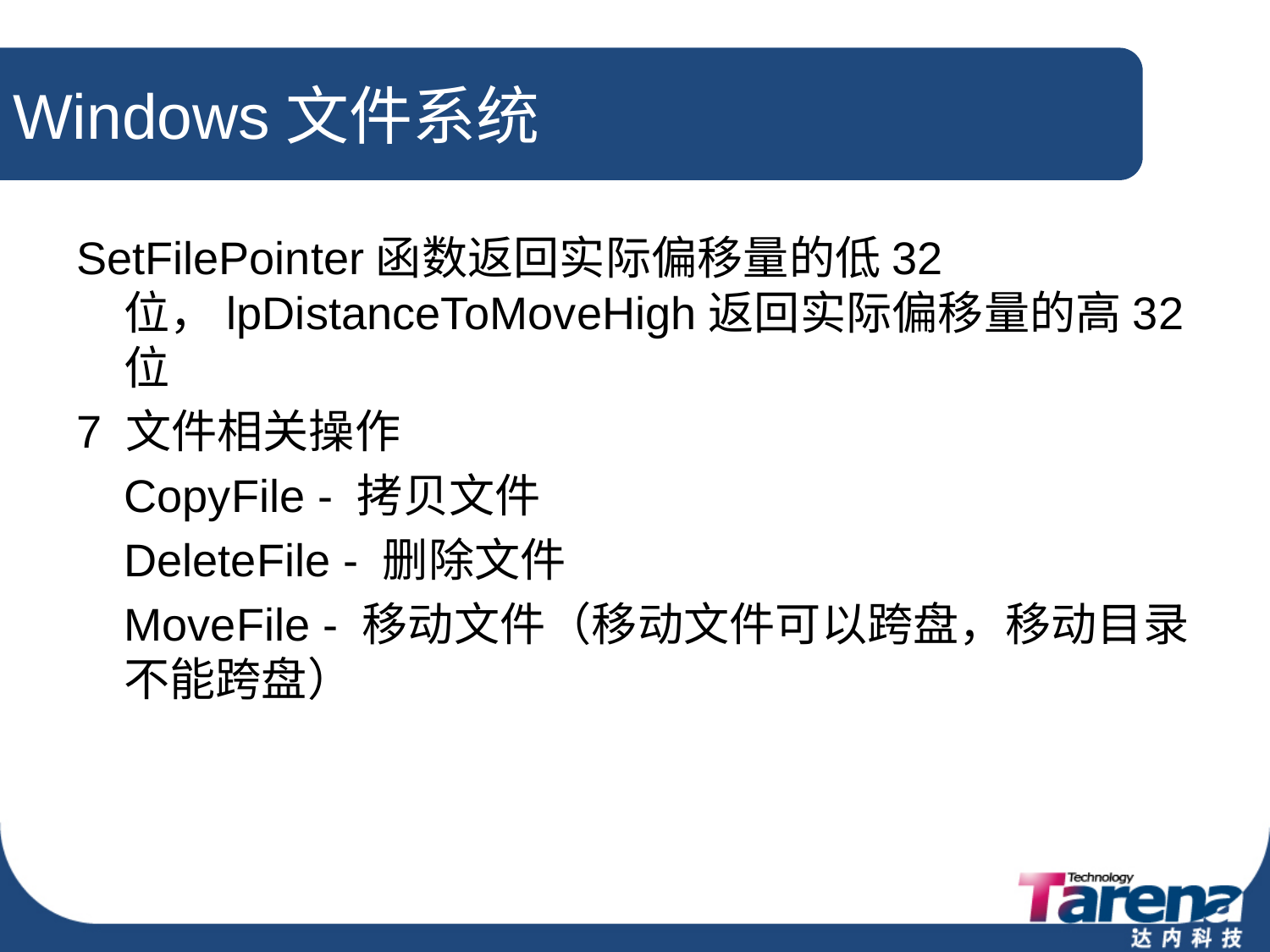

# Windows文件系统
SetFilePointer函数返回实际偏移量的低32位，lpDistanceToMoveHigh返回实际偏移量的高32位
7 文件相关操作
	CopyFile - 拷贝文件
	DeleteFile - 删除文件
	MoveFile - 移动文件（移动文件可以跨盘，移动目录不能跨盘）